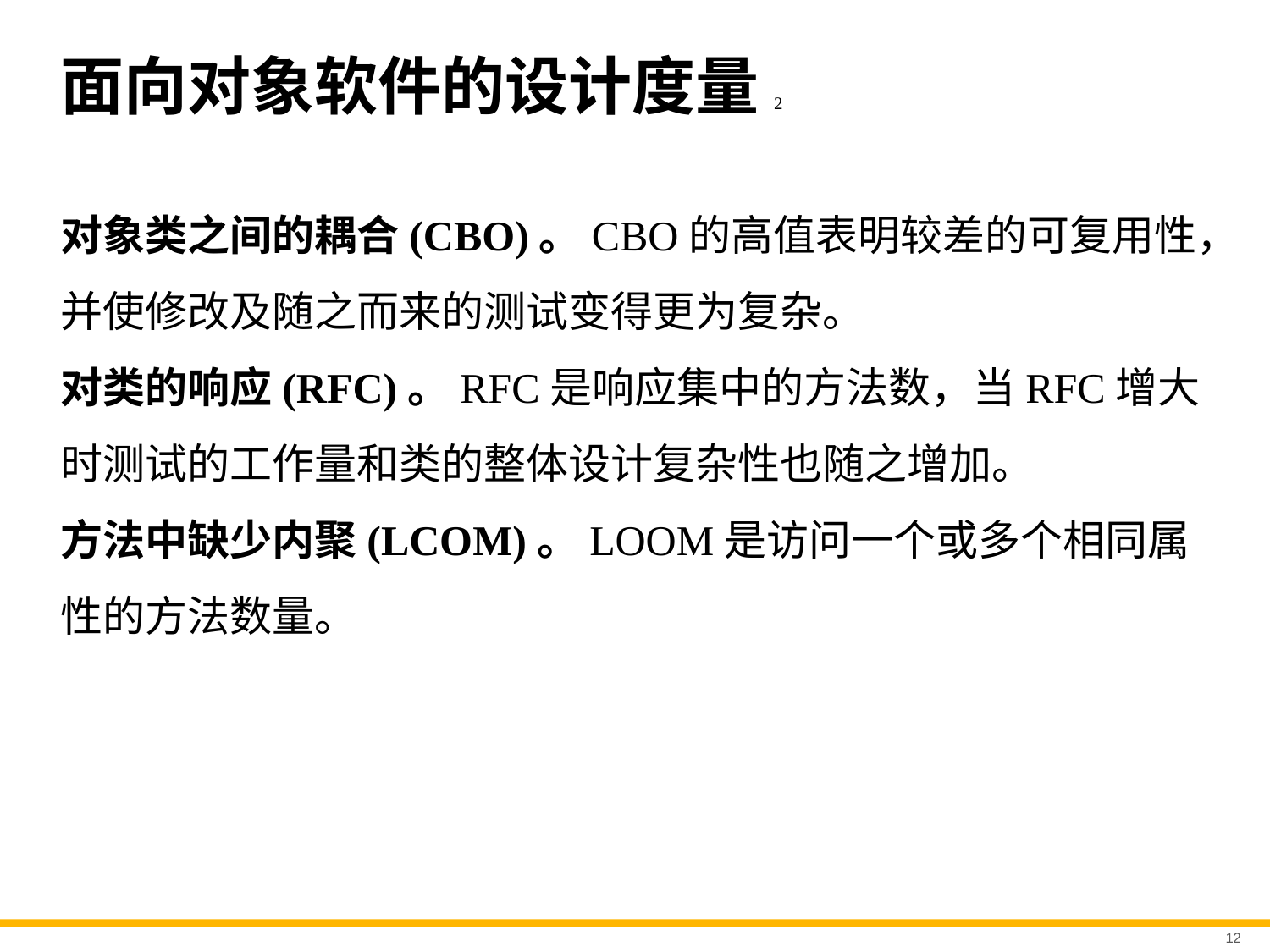

# 面向对象软件的设计度量2
对象类之间的耦合(CBO)。CBO的高值表明较差的可复用性，并使修改及随之而来的测试变得更为复杂。
对类的响应(RFC)。RFC是响应集中的方法数，当RFC增大时测试的工作量和类的整体设计复杂性也随之增加。
方法中缺少内聚(LCOM)。LOOM是访问一个或多个相同属性的方法数量。

12